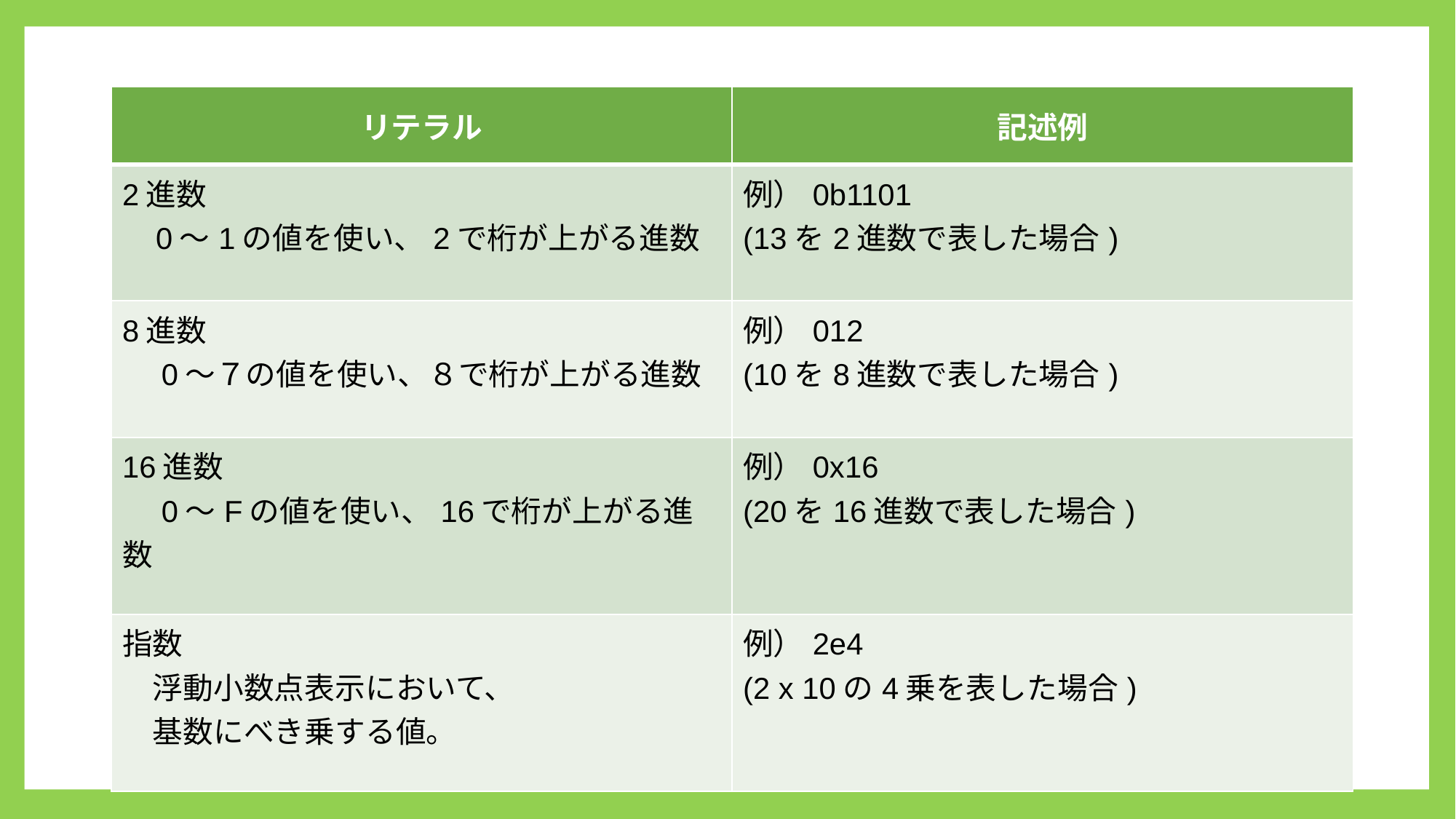

| リテラル | 記述例 |
| --- | --- |
| 2進数　 0～1の値を使い、2で桁が上がる進数 | 例）0b1101 (13を2進数で表した場合) |
| 8進数 　0～７の値を使い、８で桁が上がる進数 | 例）012 (10を8進数で表した場合) |
| 16進数 　0～Fの値を使い、16で桁が上がる進数 | 例）0x16 (20を16進数で表した場合) |
| 指数 　浮動小数点表示において、 　基数にべき乗する値。 | 例）2e4 (2 x 10の4乗を表した場合) |